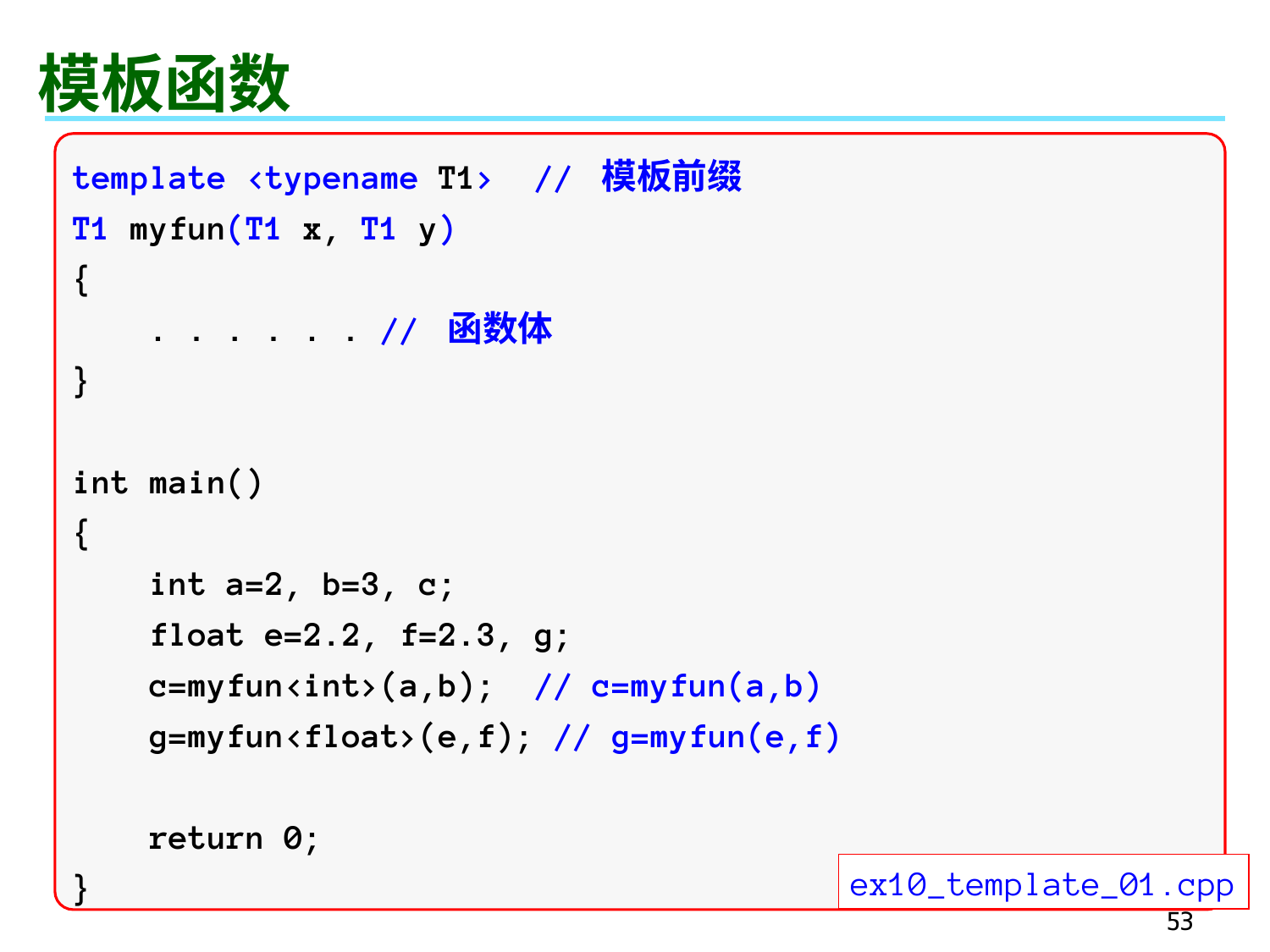

# 模板函数
template <typename T1>  // 模板前缀
T1 myfun(T1 x, T1 y)
{
    . . . . . . // 函数体
}

int main()
{
    int a=2, b=3, c;
    float e=2.2, f=2.3, g;
    c=myfun<int>(a,b);  // c=myfun(a,b)
    g=myfun<float>(e,f); // g=myfun(e,f)

    return 0;
}
ex10_template_01.cpp
53